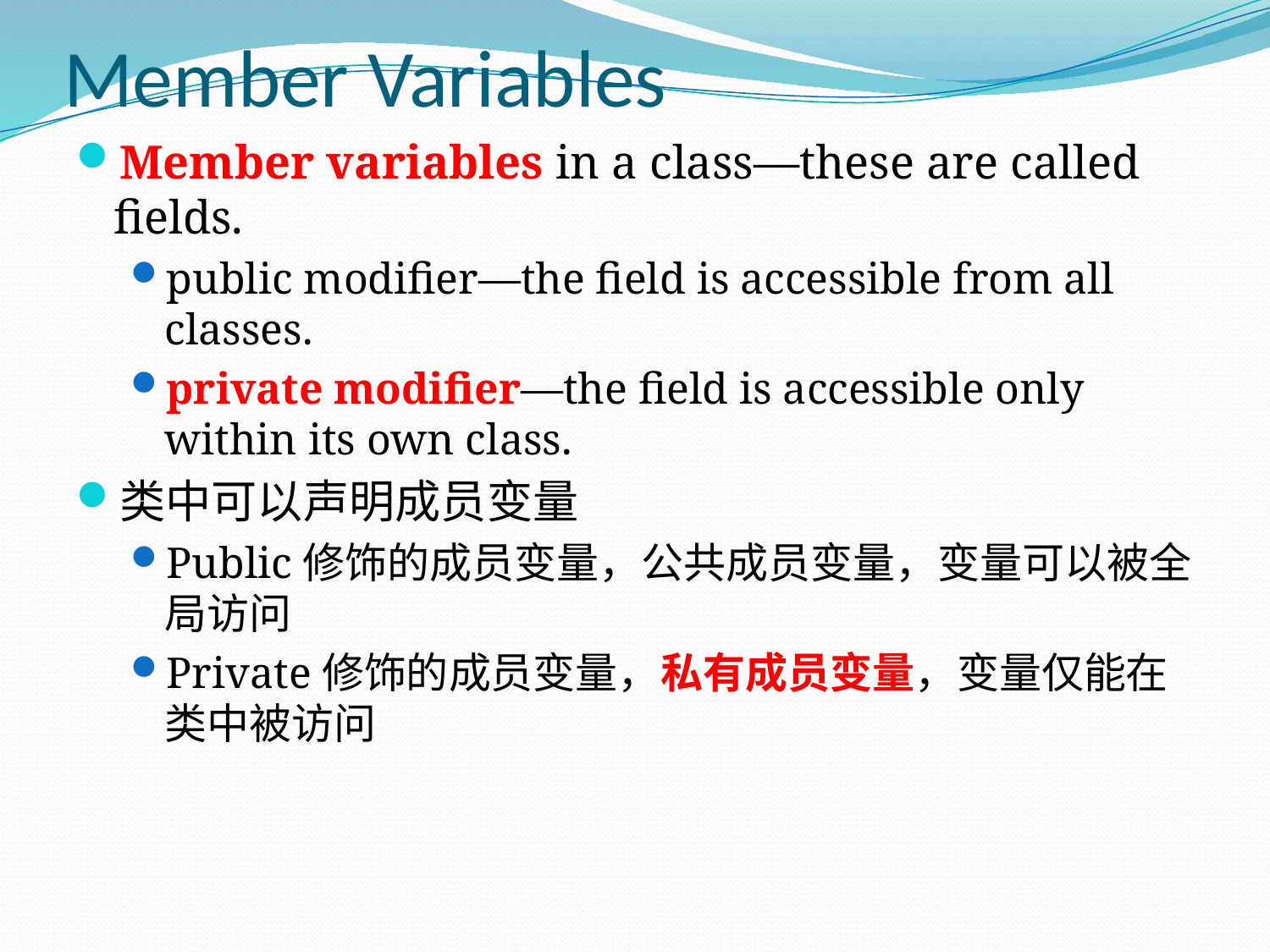

# Member Variables
Member variables in a class—these are called fields.
public modifier—the field is accessible from all classes.
private modifier—the field is accessible only within its own class.
类中可以声明成员变量
Public修饰的成员变量，公共成员变量，变量可以被全局访问
Private修饰的成员变量，私有成员变量，变量仅能在类中被访问
36